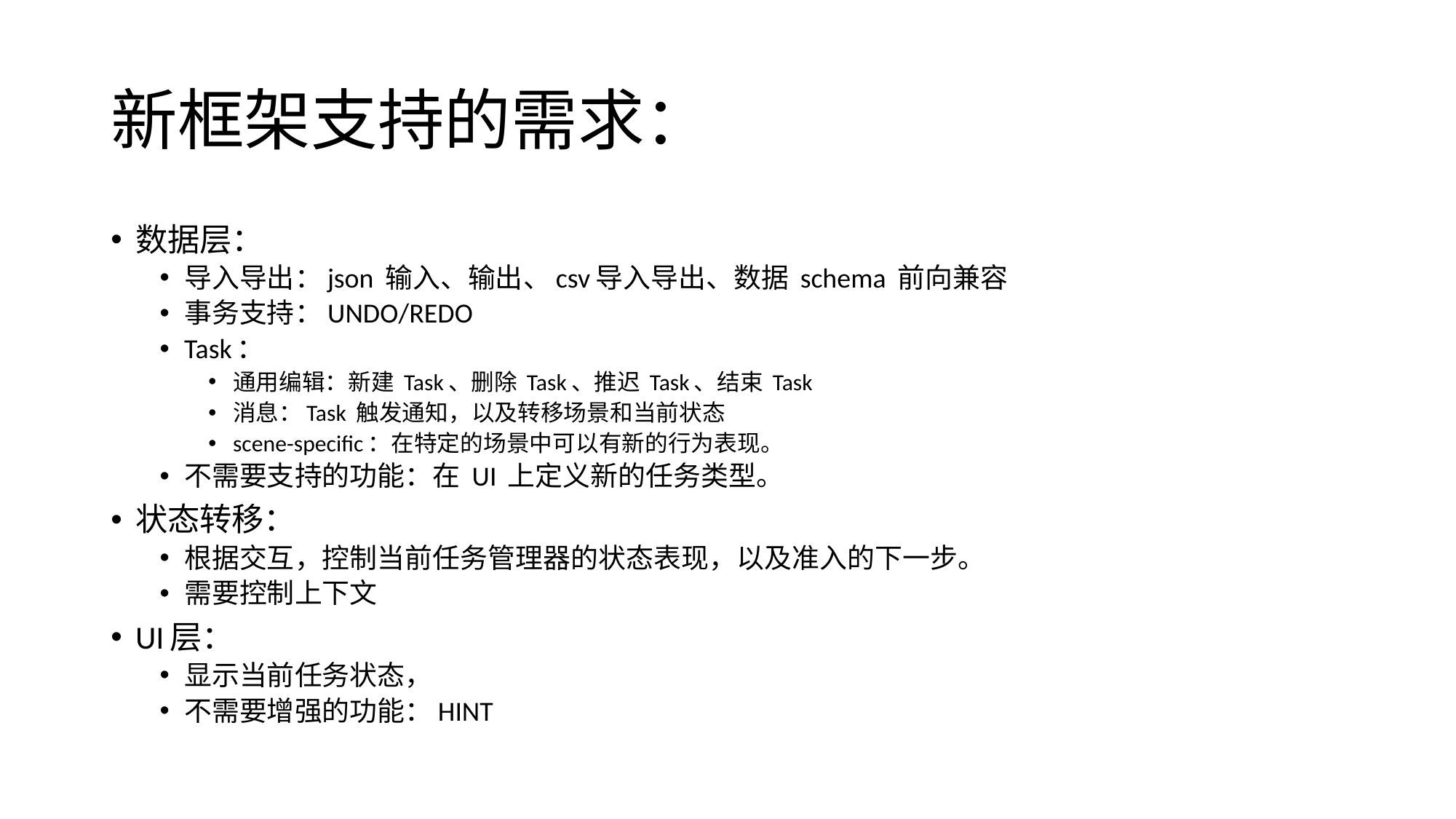

# 新框架支持的需求：
数据层：
导入导出：json 输入、输出、csv导入导出、数据 schema 前向兼容
事务支持：UNDO/REDO
Task：
通用编辑：新建 Task、删除 Task、推迟 Task、结束 Task
消息：Task 触发通知，以及转移场景和当前状态
scene-specific：在特定的场景中可以有新的行为表现。
不需要支持的功能：在 UI 上定义新的任务类型。
状态转移：
根据交互，控制当前任务管理器的状态表现，以及准入的下一步。
需要控制上下文
UI层：
显示当前任务状态，
不需要增强的功能：HINT